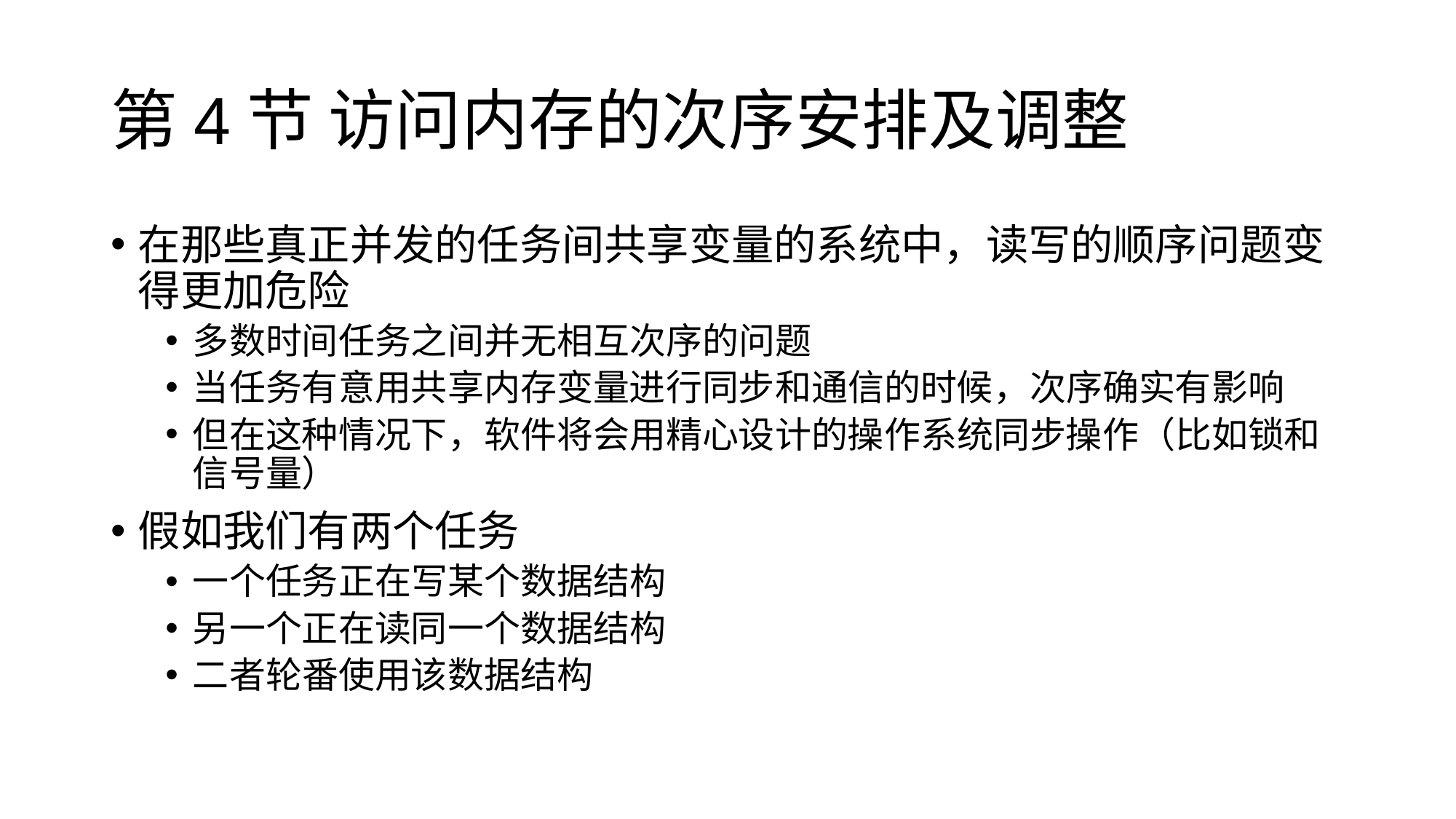

# 第4节 访问内存的次序安排及调整
在那些真正并发的任务间共享变量的系统中，读写的顺序问题变得更加危险
多数时间任务之间并无相互次序的问题
当任务有意用共享内存变量进行同步和通信的时候，次序确实有影响
但在这种情况下，软件将会用精心设计的操作系统同步操作（比如锁和信号量）
假如我们有两个任务
一个任务正在写某个数据结构
另一个正在读同一个数据结构
二者轮番使用该数据结构